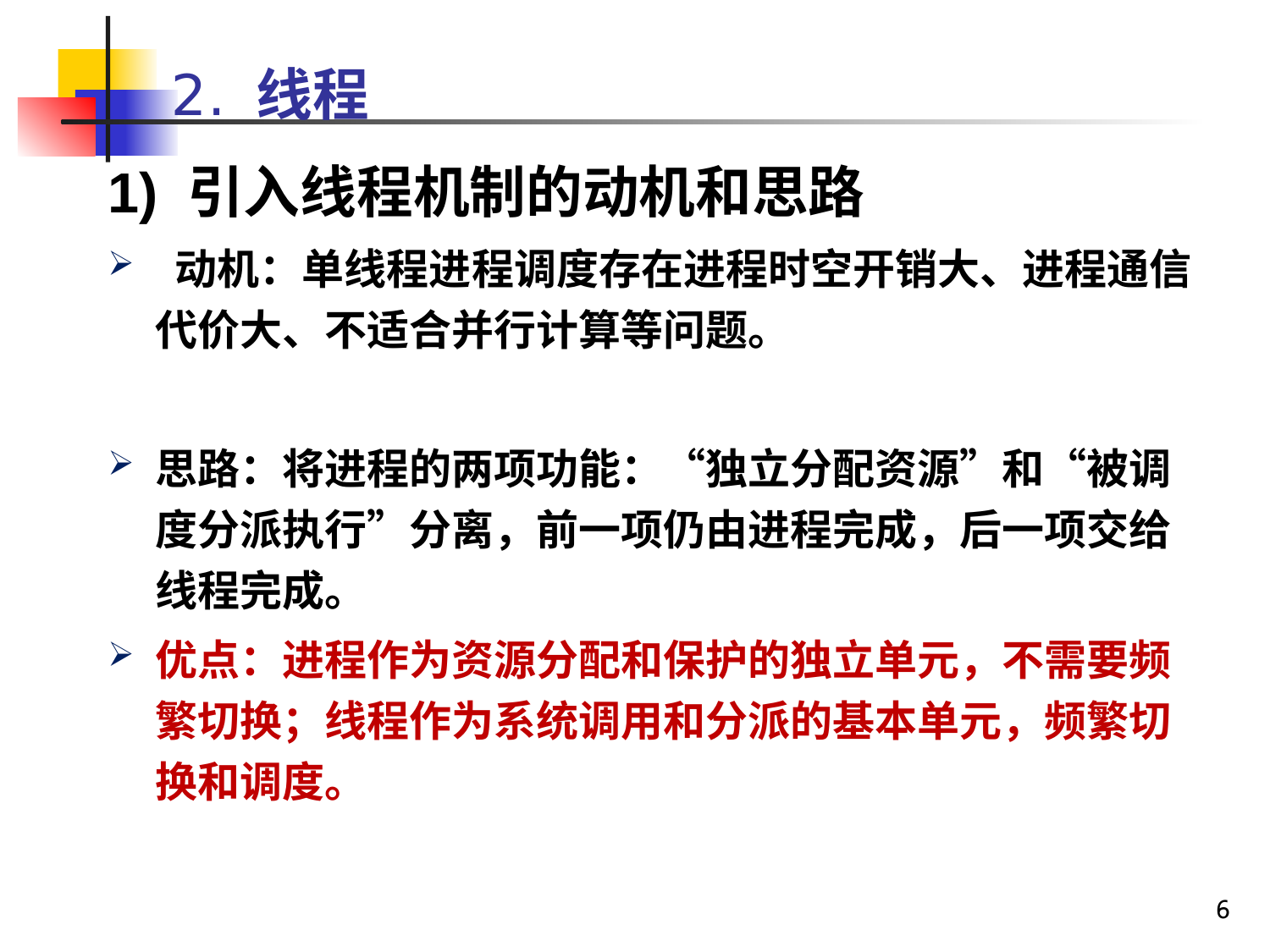

# 2. 线程
1) 引入线程机制的动机和思路
 动机：单线程进程调度存在进程时空开销大、进程通信代价大、不适合并行计算等问题。

思路：将进程的两项功能：“独立分配资源”和“被调度分派执行”分离，前一项仍由进程完成，后一项交给线程完成。
优点：进程作为资源分配和保护的独立单元，不需要频繁切换；线程作为系统调用和分派的基本单元，频繁切换和调度。
6